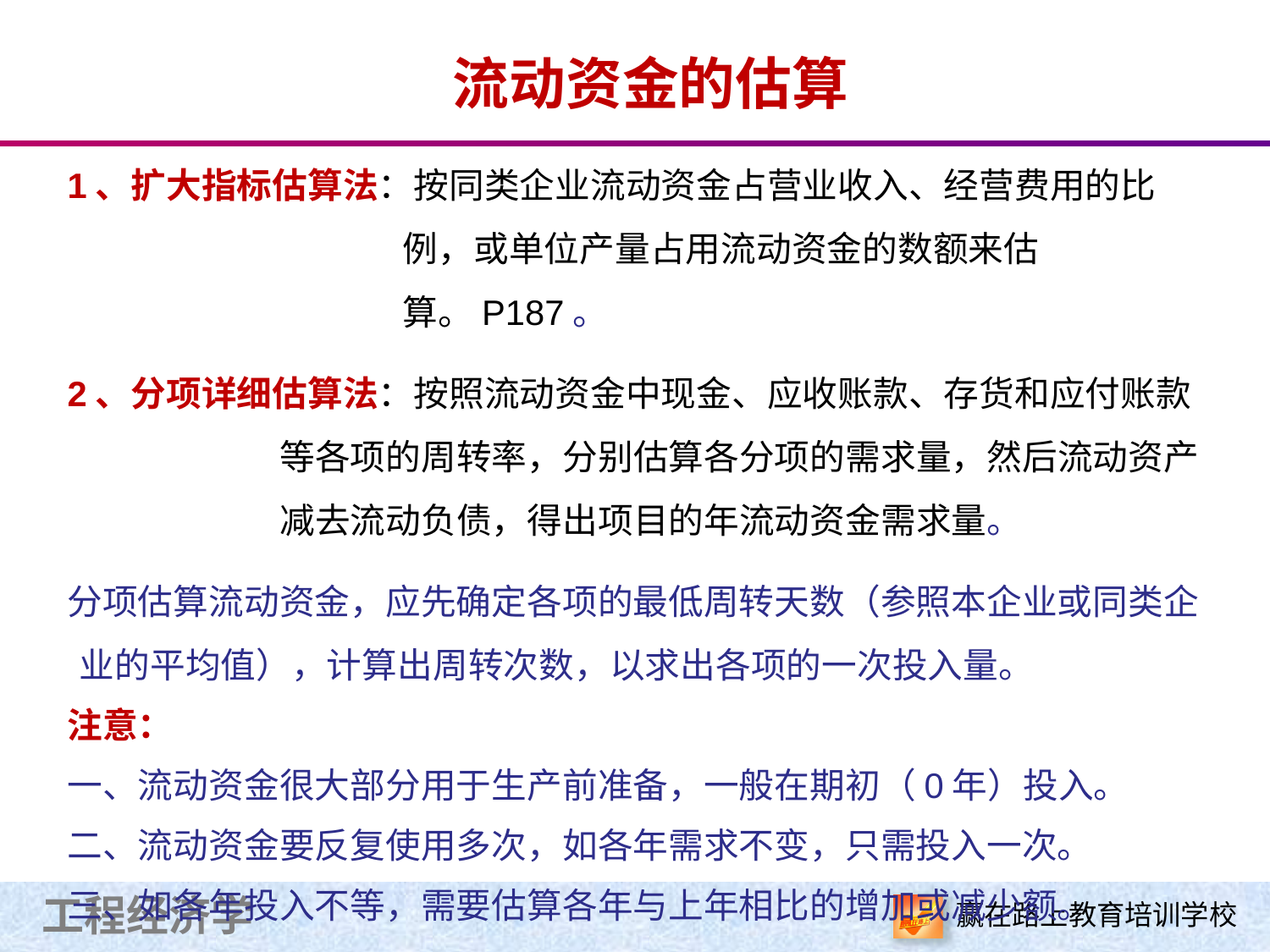

# 流动资金的估算
1、扩大指标估算法：按同类企业流动资金占营业收入、经营费用的比例，或单位产量占用流动资金的数额来估算。P187。
2、分项详细估算法：按照流动资金中现金、应收账款、存货和应付账款等各项的周转率，分别估算各分项的需求量，然后流动资产减去流动负债，得出项目的年流动资金需求量。
分项估算流动资金，应先确定各项的最低周转天数（参照本企业或同类企业的平均值），计算出周转次数，以求出各项的一次投入量。
注意：
一、流动资金很大部分用于生产前准备，一般在期初（0年）投入。
二、流动资金要反复使用多次，如各年需求不变，只需投入一次。
三、如各年投入不等，需要估算各年与上年相比的增加或减少额。